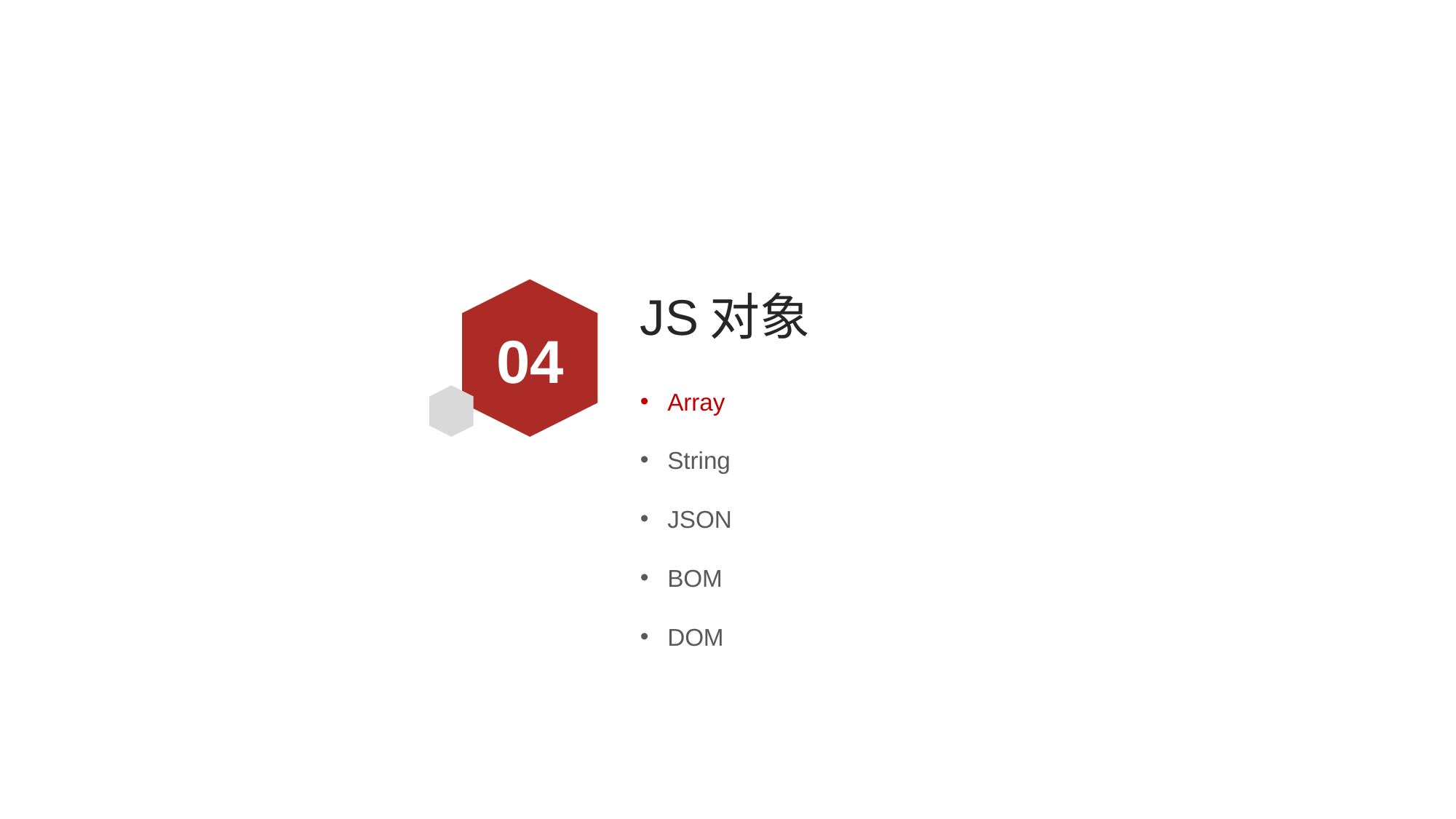

# JS对象
04
Array
String
JSON
BOM
DOM